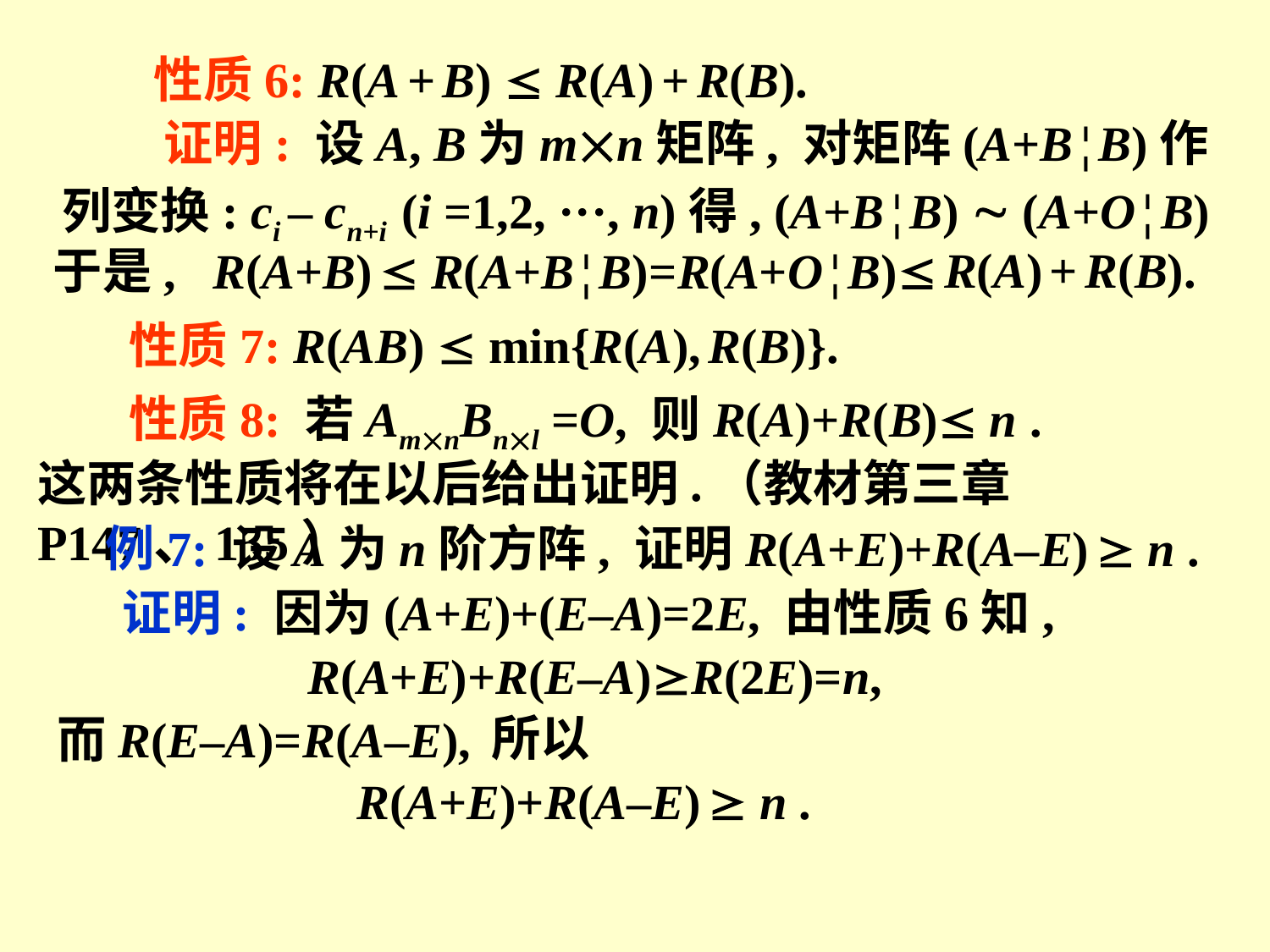

性质6: R(A + B) ≤ R(A) + R(B).
        证明: 设A, B为m×n矩阵, 对矩阵(A+B ¦ B)作列变换: ci – cn+i  (i =1,2, ···, n)得, (A+B ¦ B) ∼ (A+O ¦ B)
≤ R(A) + R(B).
于是,   R(A+B) ≤ R(A+B ¦ B)
=R(A+O ¦ B)
性质7: R(AB) ≤ min{R(A), R(B)}.
性质8: 若Am×nBn×l =O, 则R(A)+R(B)≤ n .
这两条性质将在以后给出证明.（教材第三章P147、155）
例7: 设A为n阶方阵, 证明R(A+E)+R(A–E) ≥ n .
证明: 因为(A+E)+(E–A)=2E, 由性质6知,
R(A+E)+R(E–A)≥R(2E)=n,
所以
而R(E–A)=R(A–E),
R(A+E)+R(A–E) ≥ n .